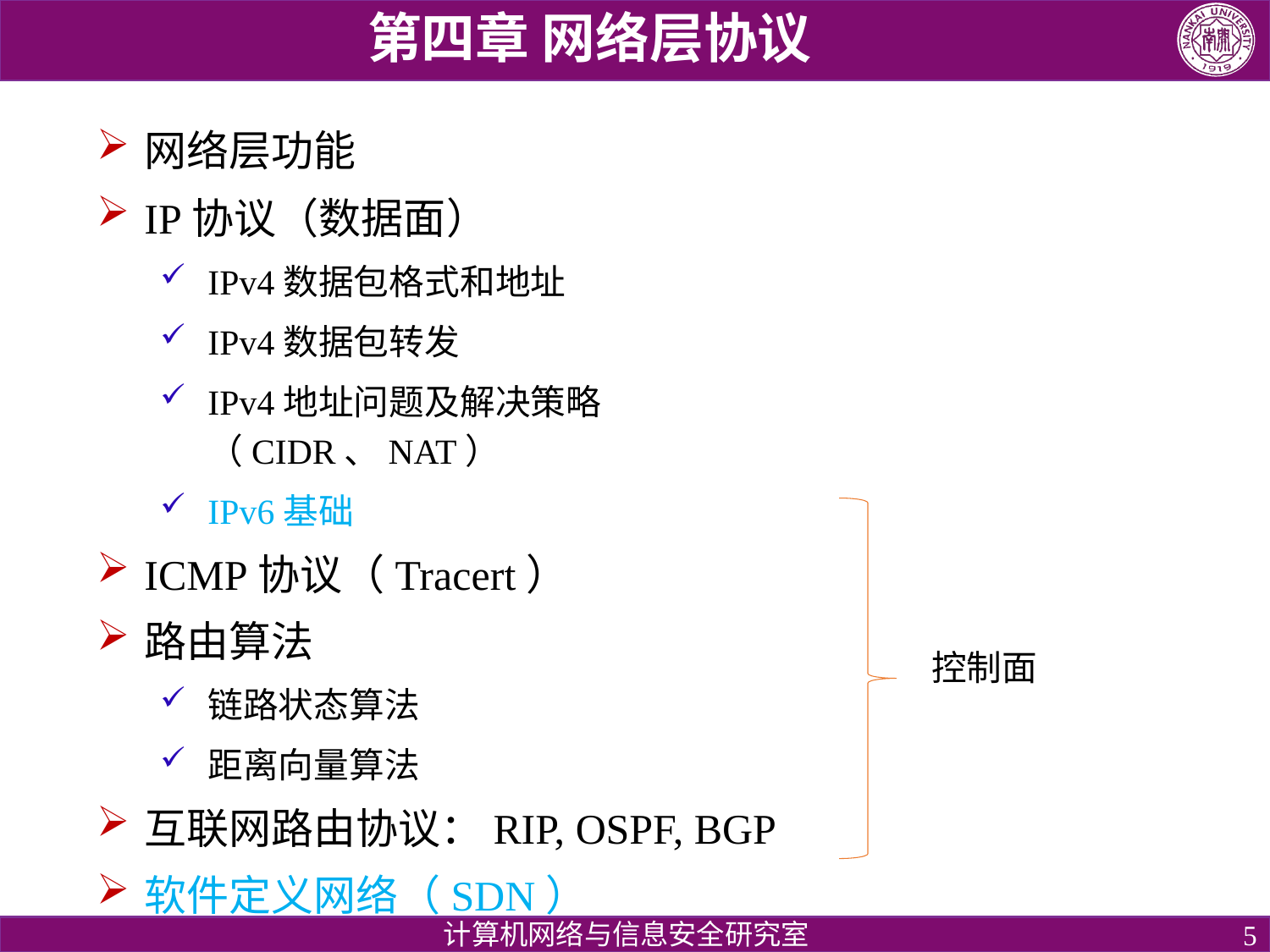

第四章 网络层协议
网络层功能
IP协议（数据面）
IPv4数据包格式和地址
IPv4数据包转发
IPv4地址问题及解决策略（CIDR、NAT）
IPv6基础
ICMP协议（Tracert）
路由算法
链路状态算法
距离向量算法
互联网路由协议：RIP, OSPF, BGP
软件定义网络（SDN）

控制面